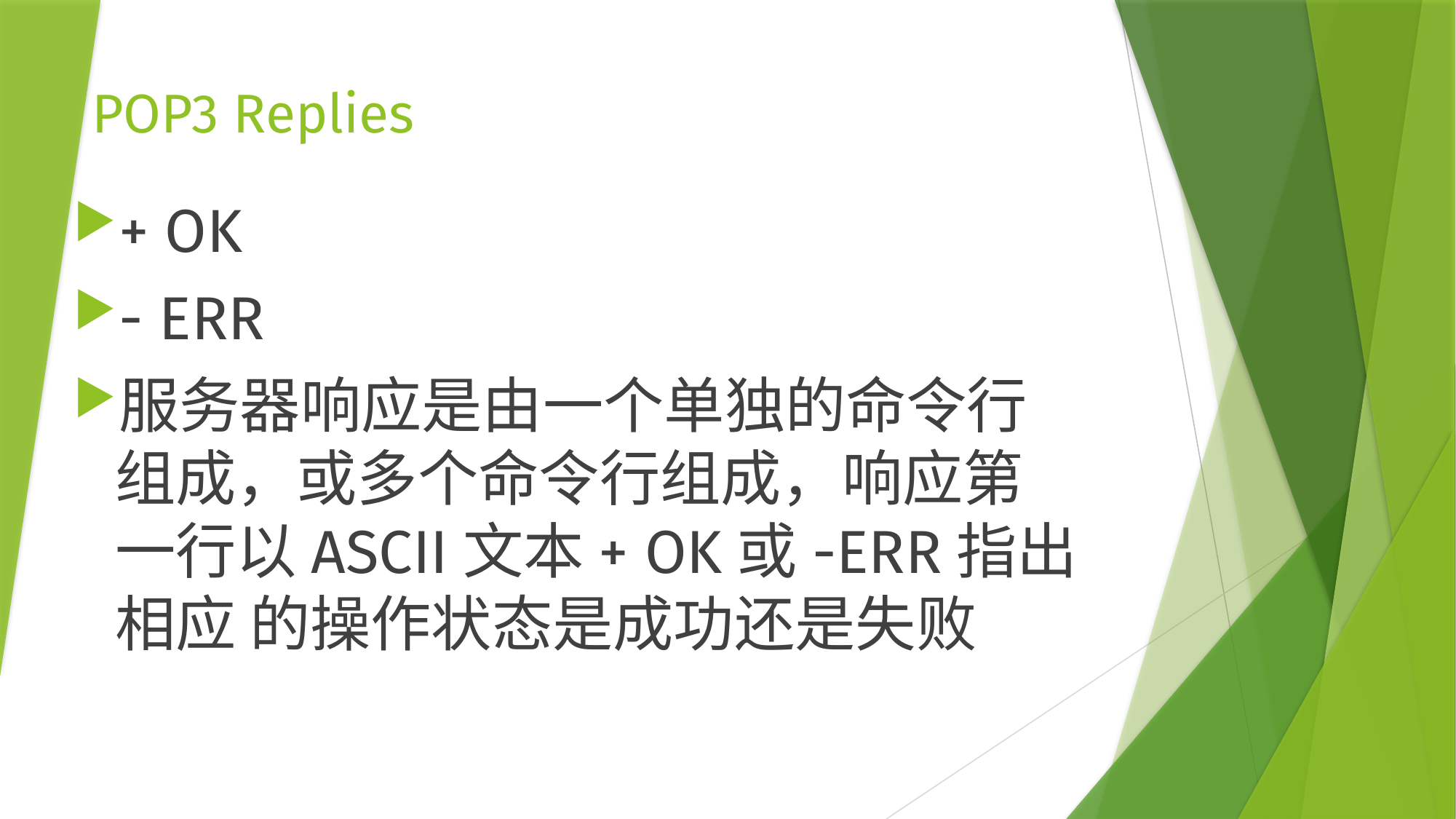

POP3 Replies
+ OK
- ERR
服务器响应是由一个单独的命令行组成，或多个命令行组成，响应第一行以ASCII文本+ OK或-ERR指出相应 的操作状态是成功还是失败